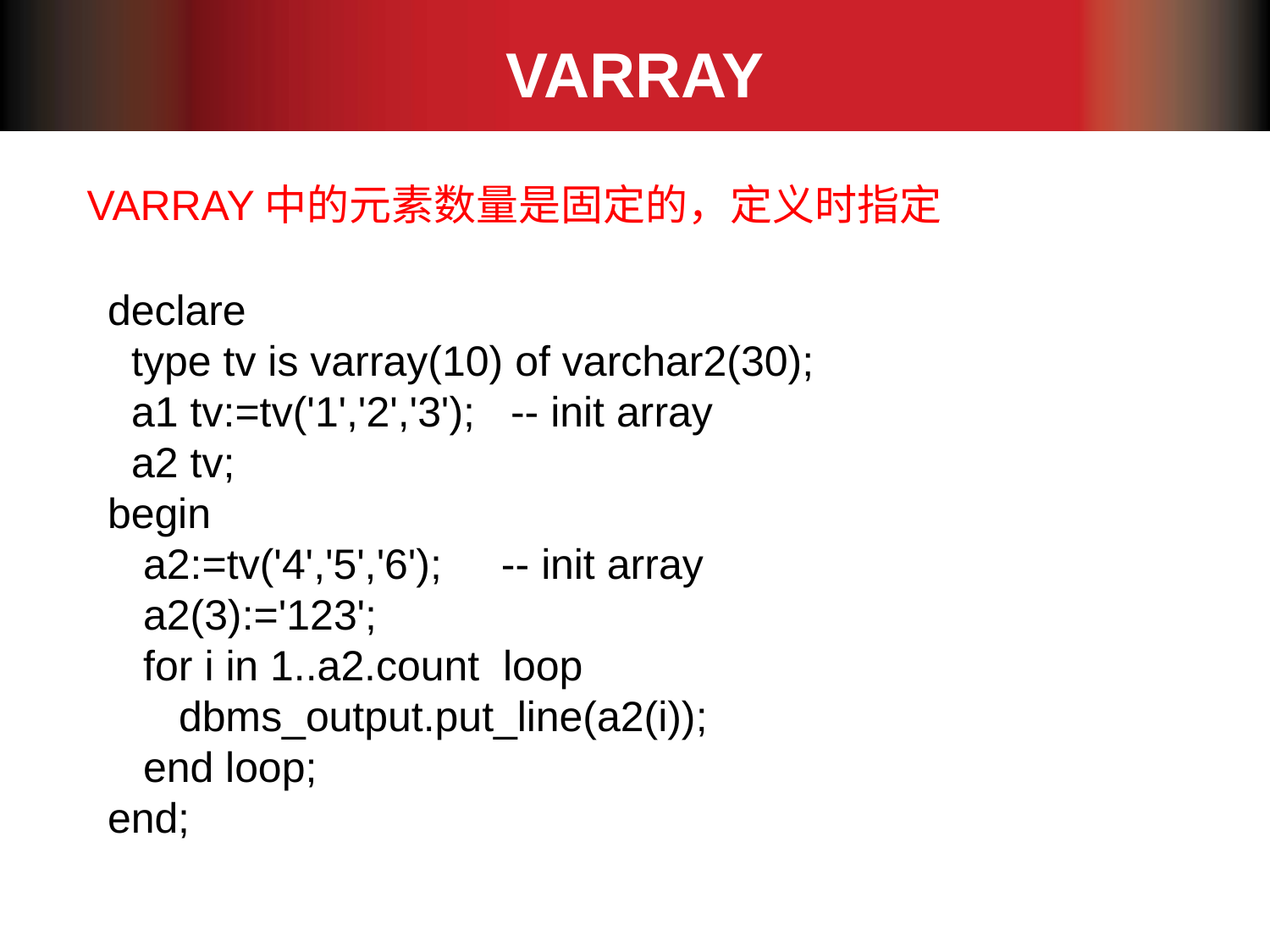

# VARRAY
VARRAY中的元素数量是固定的，定义时指定
declare
  type tv is varray(10) of varchar2(30);
  a1 tv:=tv('1','2','3');   -- init array
  a2 tv;
begin
   a2:=tv('4','5','6');     -- init array
   a2(3):='123';
   for i in 1..a2.count  loop
      dbms_output.put_line(a2(i));
   end loop;
end;